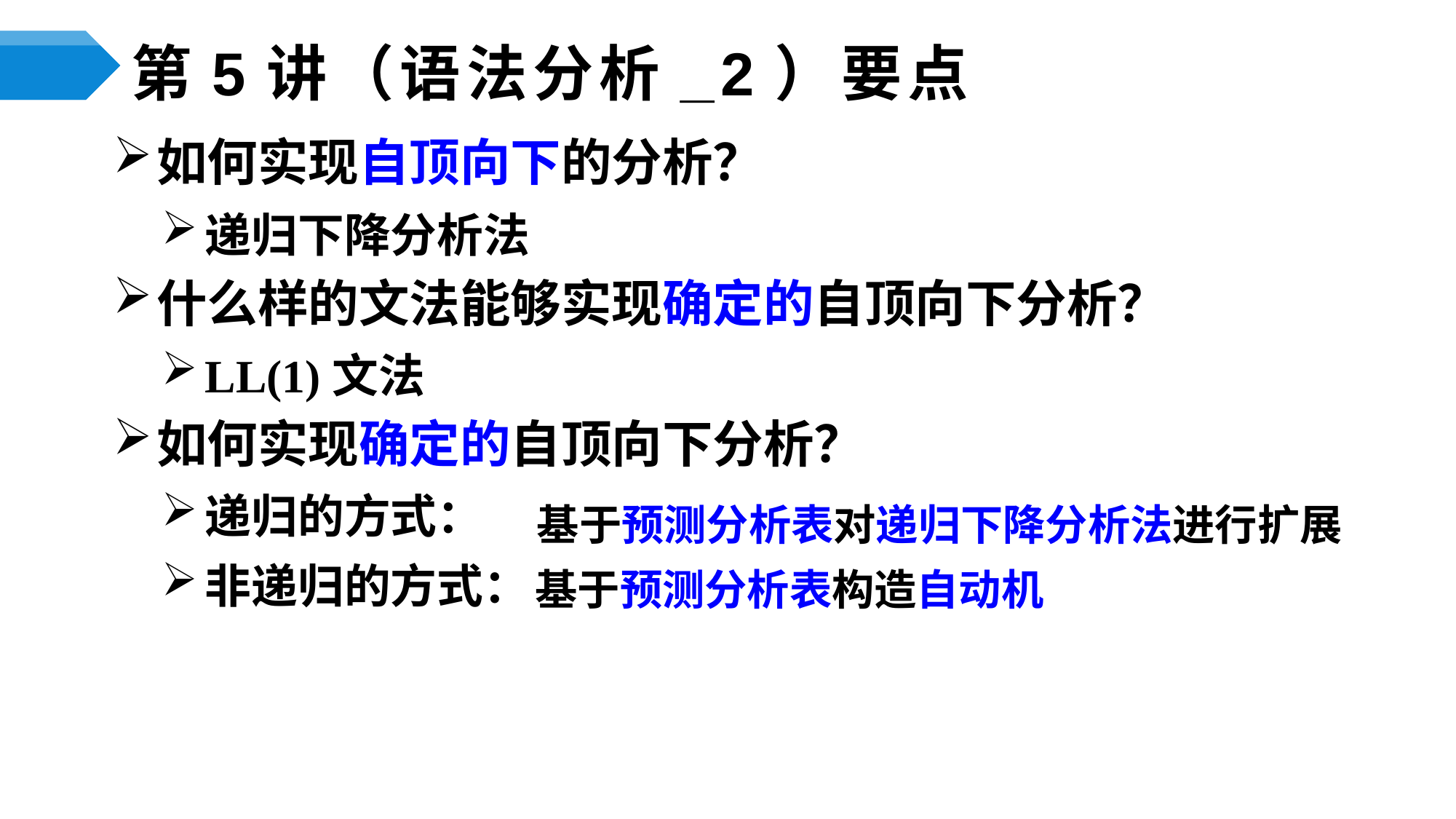

# 第5讲（语法分析_2）要点
如何实现自顶向下的分析？
递归下降分析法
什么样的文法能够实现确定的自顶向下分析？
LL(1)文法
如何实现确定的自顶向下分析？
递归的方式：
非递归的方式：

基于预测分析表对递归下降分析法进行扩展
基于预测分析表构造自动机